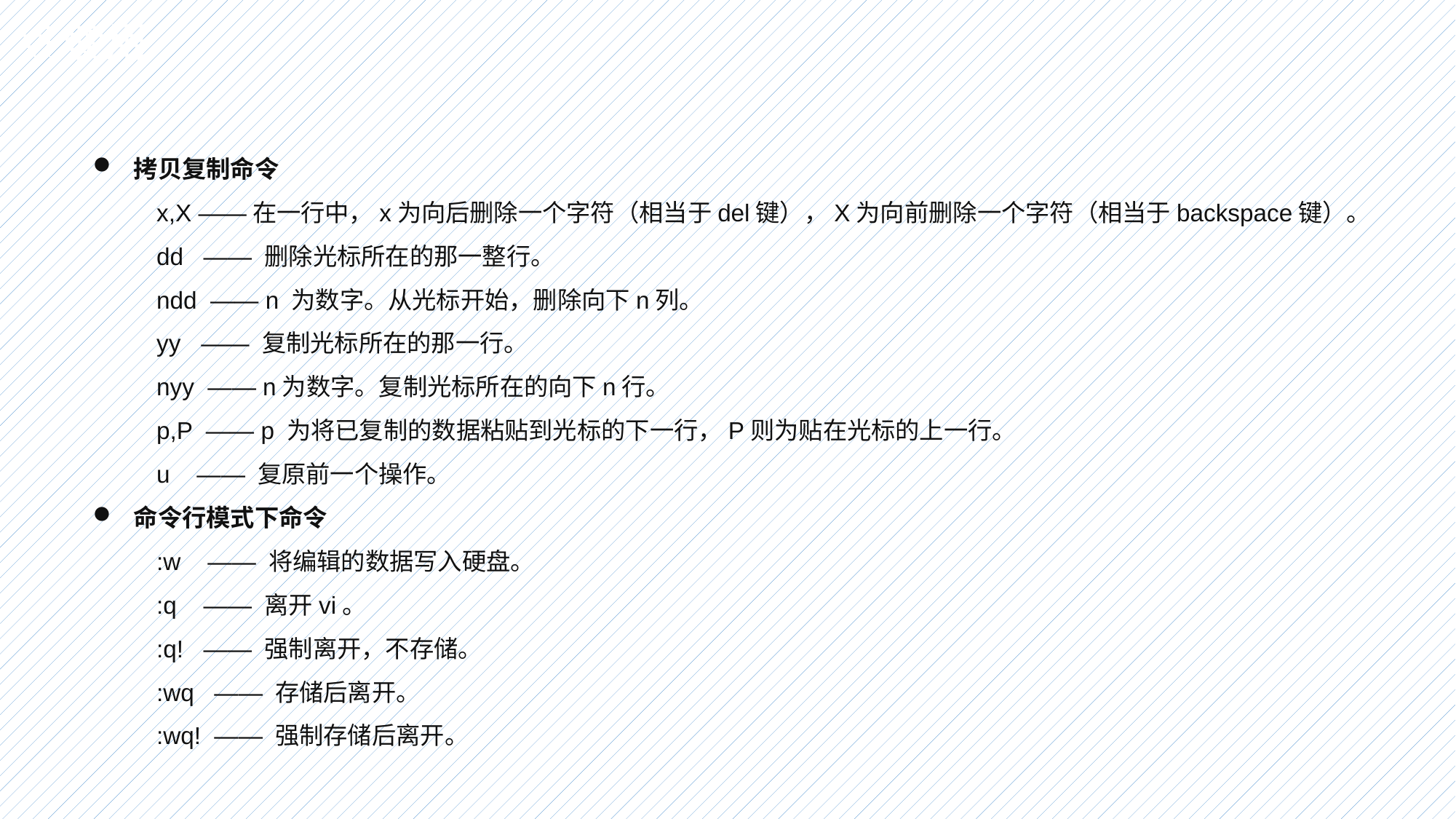

vi使用
拷贝复制命令
x,X ——在一行中，x为向后删除一个字符（相当于del键），X为向前删除一个字符（相当于backspace键）。
dd   —— 删除光标所在的那一整行。
ndd  —— n 为数字。从光标开始，删除向下n列。
yy   —— 复制光标所在的那一行。
nyy  —— n为数字。复制光标所在的向下n行。
p,P  —— p 为将已复制的数据粘贴到光标的下一行，P则为贴在光标的上一行。
u    —— 复原前一个操作。
命令行模式下命令
:w    —— 将编辑的数据写入硬盘。
:q    —— 离开vi。
:q!   —— 强制离开，不存储。
:wq   —— 存储后离开。
:wq!  —— 强制存储后离开。